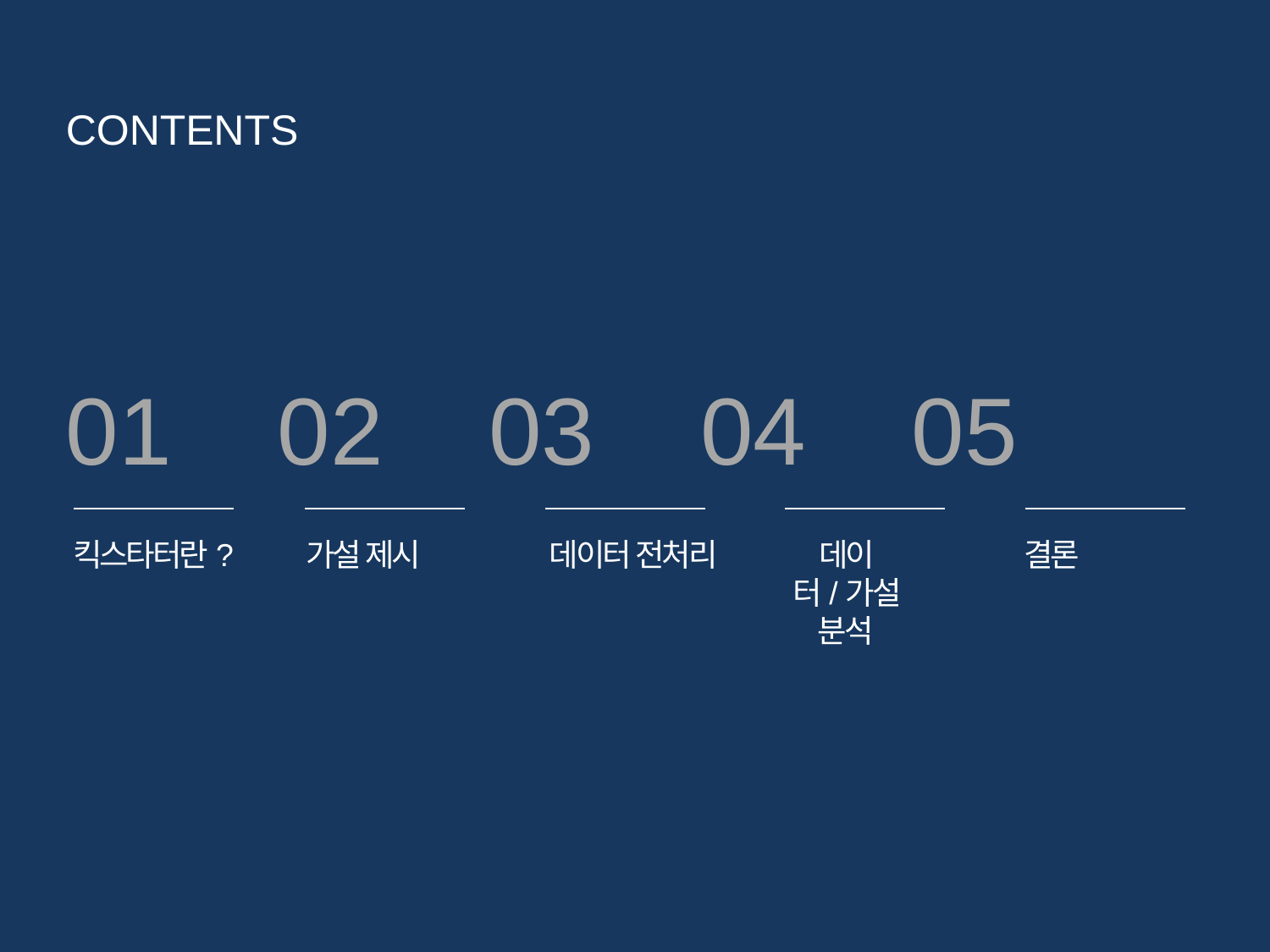

CONTENTS
01    02    03    04    05
킥스타터란?
가설 제시
데이터 전처리
데이터/가설 분석
결론